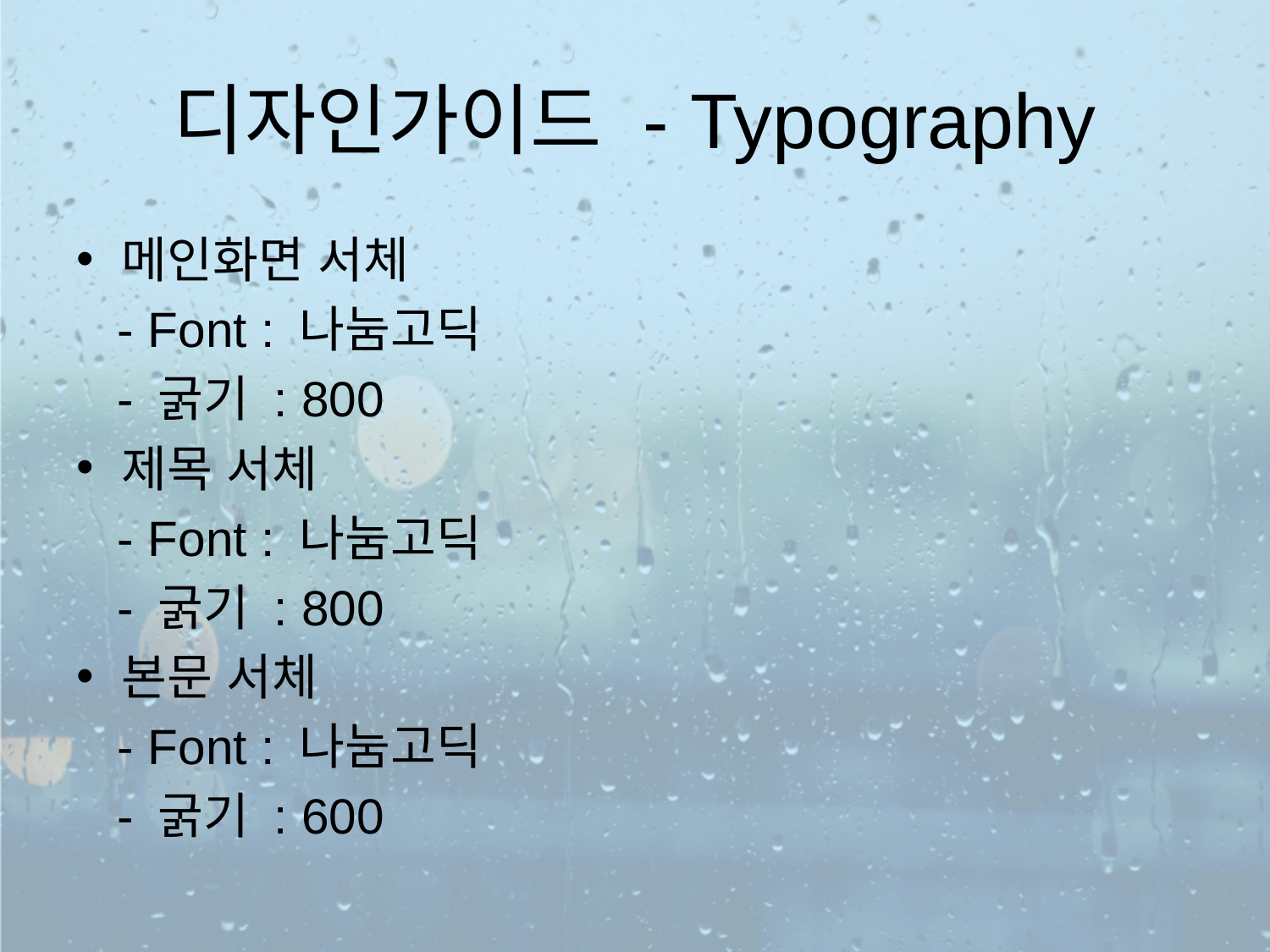

# 디자인가이드 - Typography
메인화면 서체
   - Font : 나눔고딕
   - 굵기 : 800
제목 서체
   - Font : 나눔고딕
   - 굵기 : 800
본문 서체
   - Font : 나눔고딕
   - 굵기 : 600